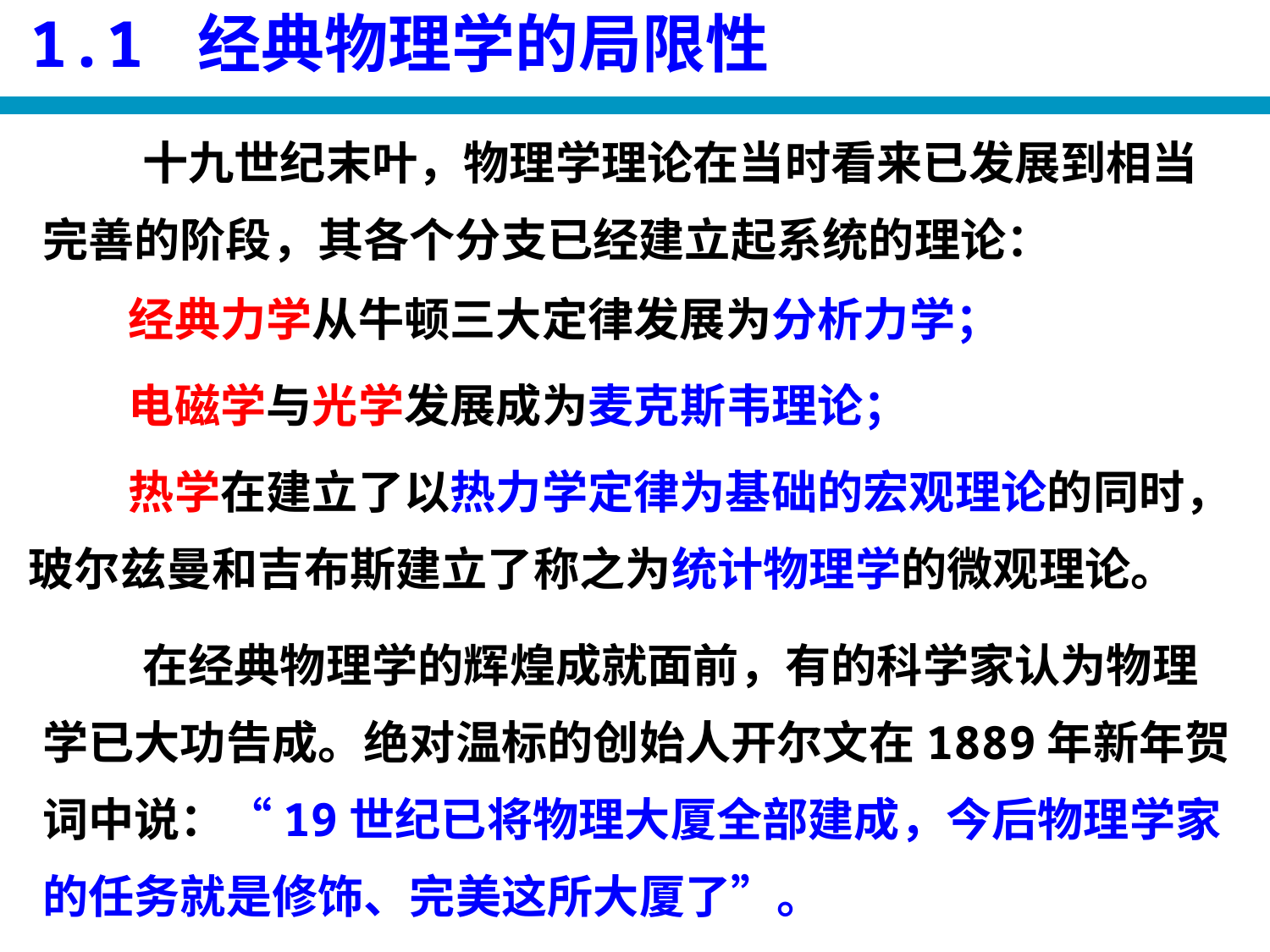

1.1 经典物理学的局限性
十九世纪末叶，物理学理论在当时看来已发展到相当完善的阶段，其各个分支已经建立起系统的理论：
经典力学从牛顿三大定律发展为分析力学；
电磁学与光学发展成为麦克斯韦理论；
热学在建立了以热力学定律为基础的宏观理论的同时，玻尔兹曼和吉布斯建立了称之为统计物理学的微观理论。
在经典物理学的辉煌成就面前，有的科学家认为物理学已大功告成。绝对温标的创始人开尔文在1889年新年贺词中说：“19世纪已将物理大厦全部建成，今后物理学家的任务就是修饰、完美这所大厦了”。